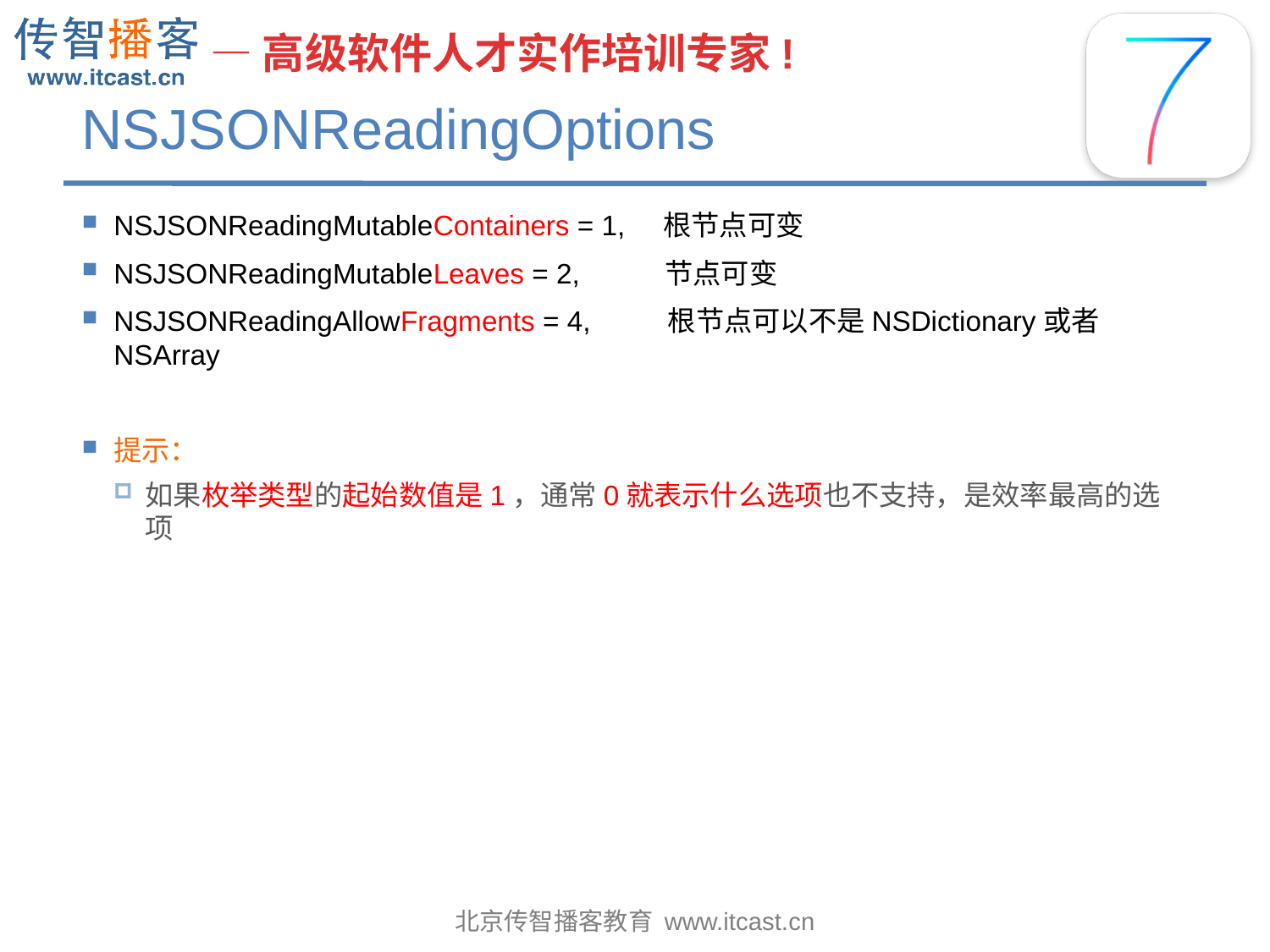

# NSJSONReadingOptions
NSJSONReadingMutableContainers = 1,    根节点可变
NSJSONReadingMutableLeaves = 2,          节点可变
NSJSONReadingAllowFragments = 4,         根节点可以不是NSDictionary或者NSArray

提示：
如果枚举类型的起始数值是1，通常0就表示什么选项也不支持，是效率最高的选项